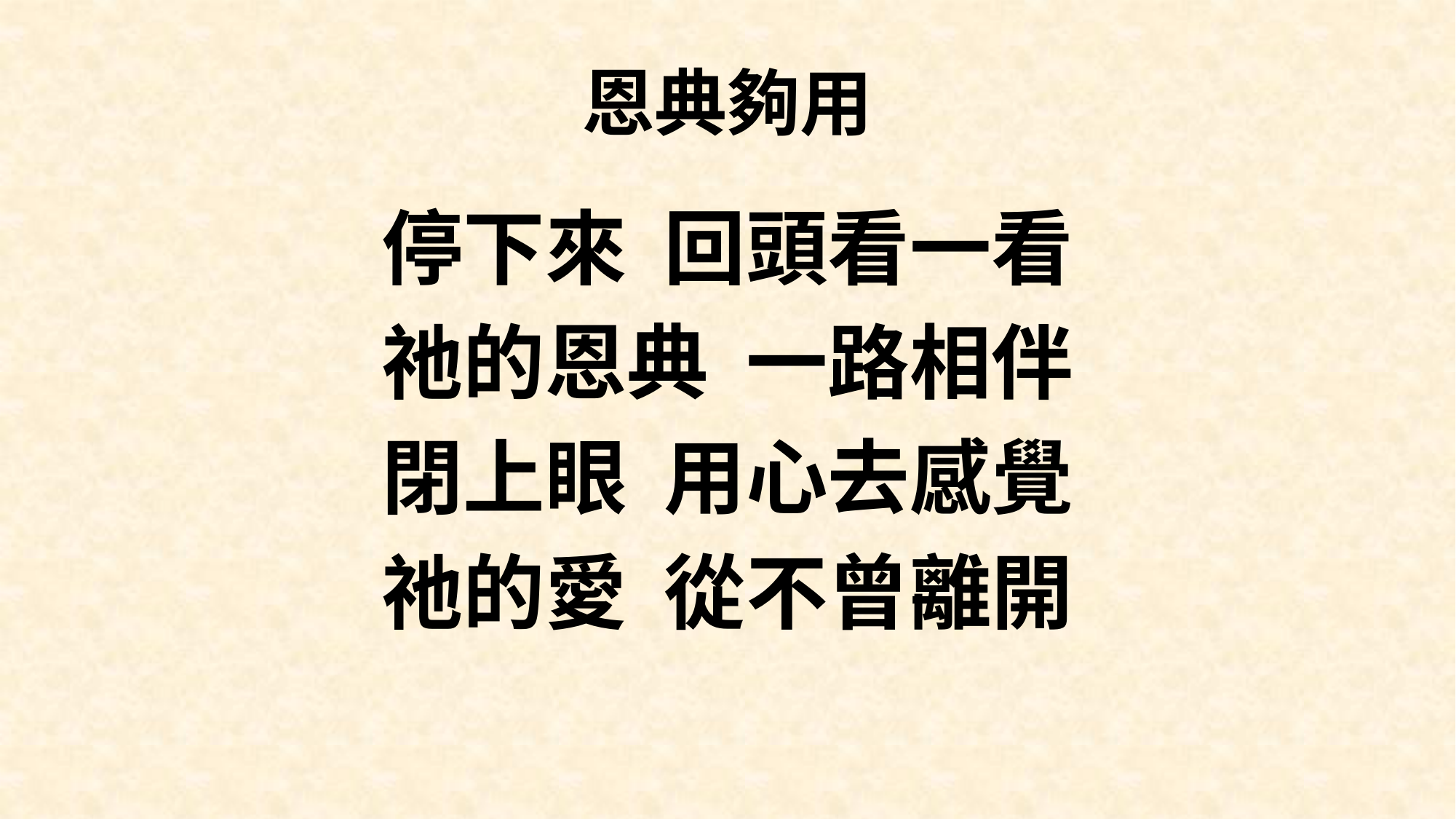

# 恩典夠用
停下來  回頭看一看
祂的恩典  一路相伴
閉上眼  用心去感覺
祂的愛  從不曾離開